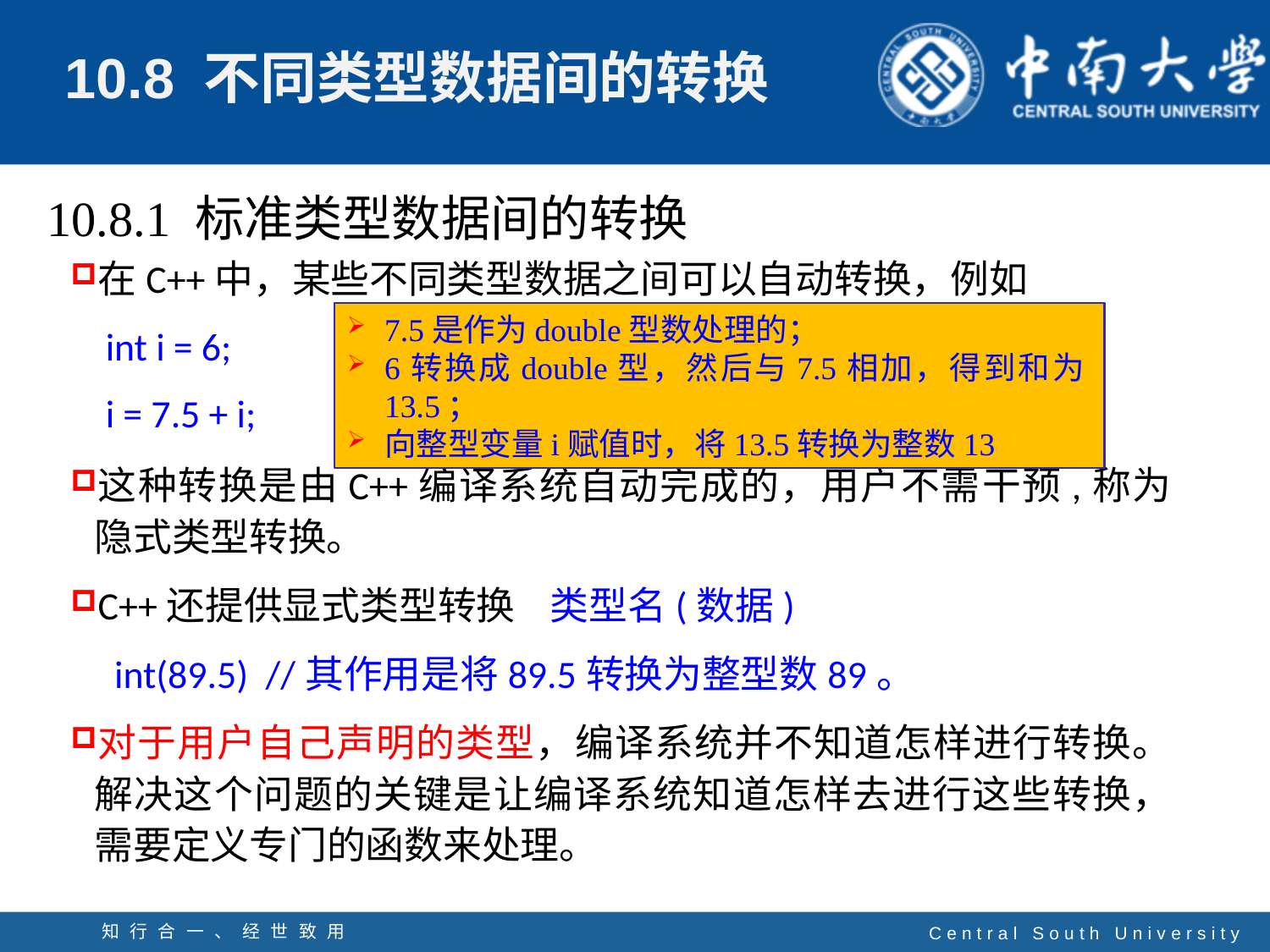

10.8.1 标准类型数据间的转换
在C++中，某些不同类型数据之间可以自动转换，例如
    int i = 6;
    i = 7.5 + i;
这种转换是由C++编译系统自动完成的，用户不需干预,称为隐式类型转换。
C++还提供显式类型转换    类型名(数据)
     int(89.5)  //其作用是将89.5转换为整型数89。
对于用户自己声明的类型，编译系统并不知道怎样进行转换。解决这个问题的关键是让编译系统知道怎样去进行这些转换，需要定义专门的函数来处理。

7.5是作为double型数处理的；
6转换成double型，然后与7.5相加，得到和为13.5；
向整型变量i赋值时，将13.5转换为整数13

知行合一、经世致用
自强不息 厚德载物
Central South University